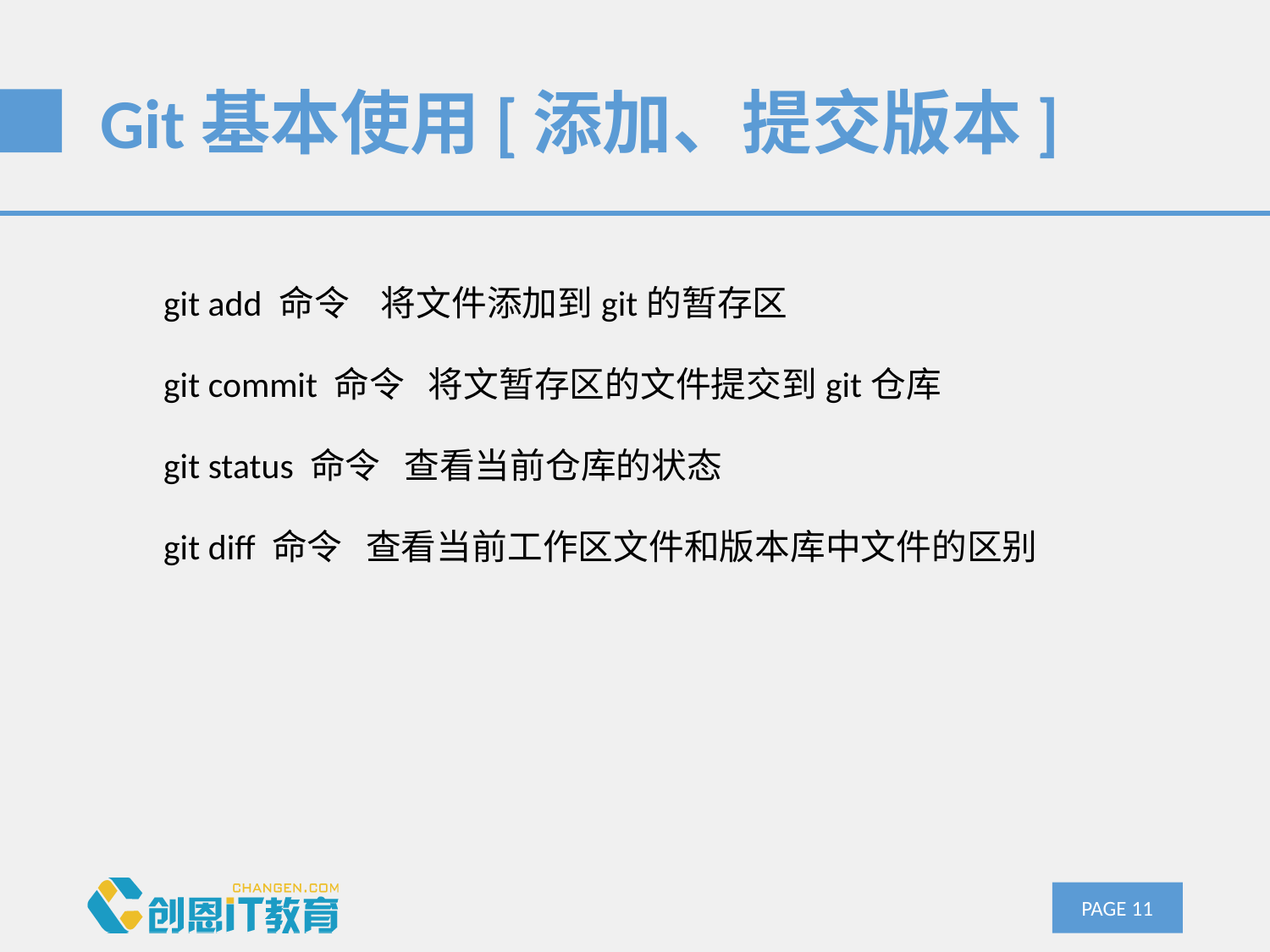

# Git基本使用[添加、提交版本]
git add 命令    将文件添加到git的暂存区
git commit 命令   将文暂存区的文件提交到git仓库
git status 命令   查看当前仓库的状态
git diff 命令   查看当前工作区文件和版本库中文件的区别
PAGE 11